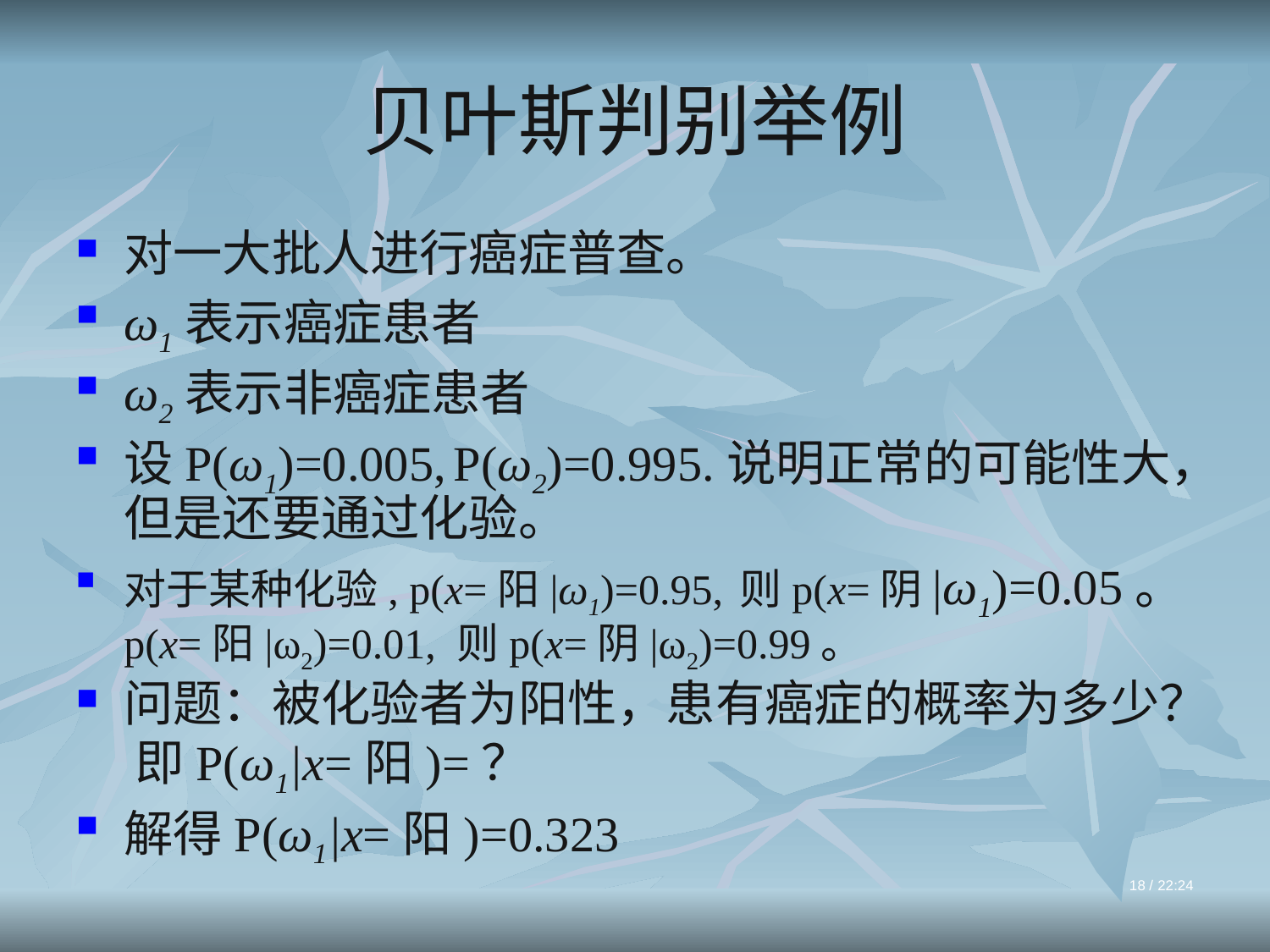

# 贝叶斯判别举例
对一大批人进行癌症普查。
ω1表示癌症患者
ω2表示非癌症患者
设P(ω1)=0.005, P(ω2)=0.995.说明正常的可能性大，但是还要通过化验。
对于某种化验, p(x=阳|ω1)=0.95, 则p(x=阴|ω1)=0.05。 p(x=阳|ω2)=0.01, 则p(x=阴|ω2)=0.99。
问题：被化验者为阳性，患有癌症的概率为多少？ 即P(ω1|x=阳)=？
解得P(ω1|x=阳)=0.323
18 / 22:24